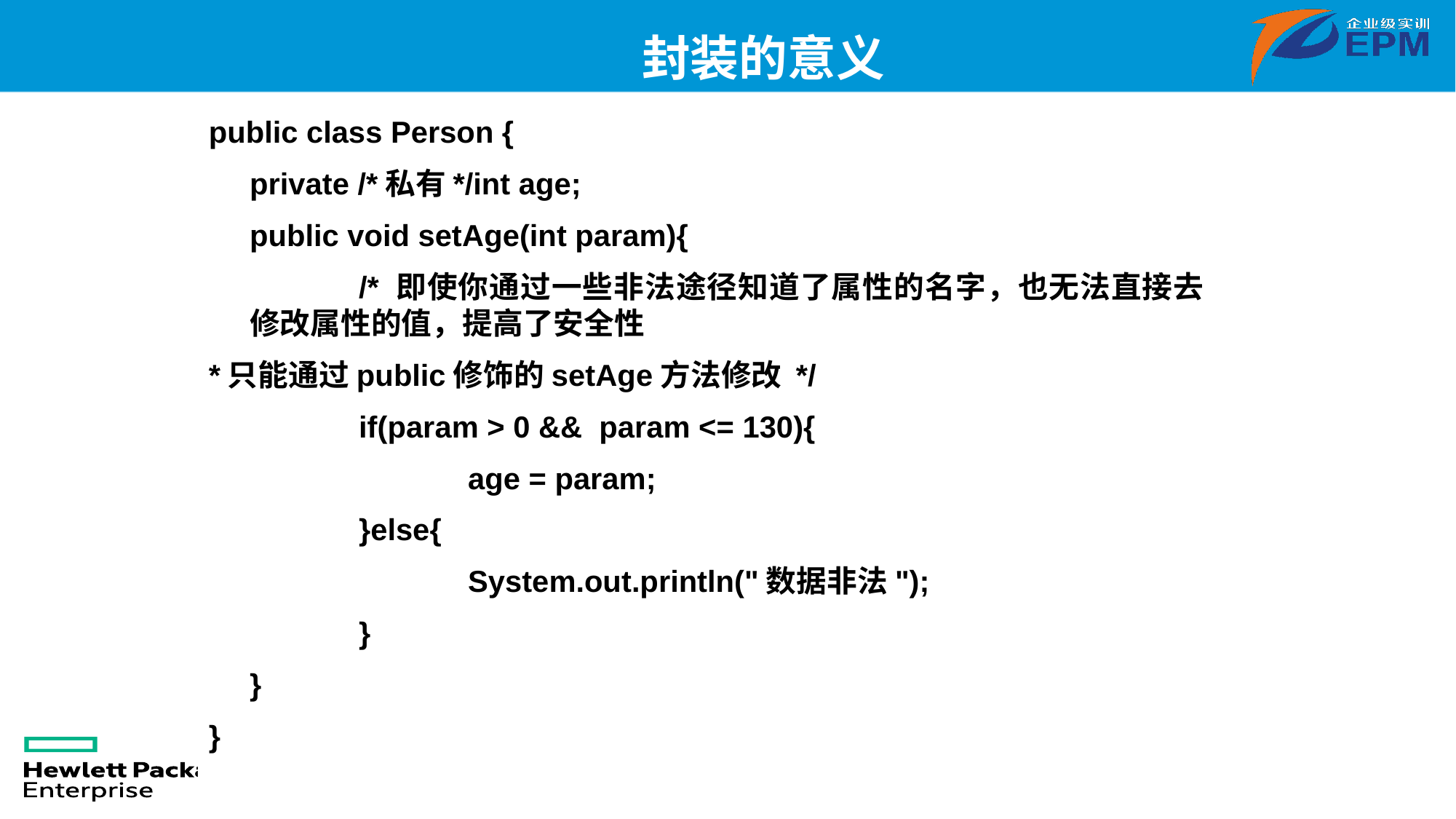

# 封装的意义
public class Person {
	private /*私有*/int age;
	public void setAge(int param){
		/* 即使你通过一些非法途径知道了属性的名字，也无法直接去修改属性的值，提高了安全性
*只能通过public修饰的setAge方法修改 */
		if(param > 0 &&  param <= 130){
			age = param;
		}else{
			System.out.println("数据非法");
		}
	}
}